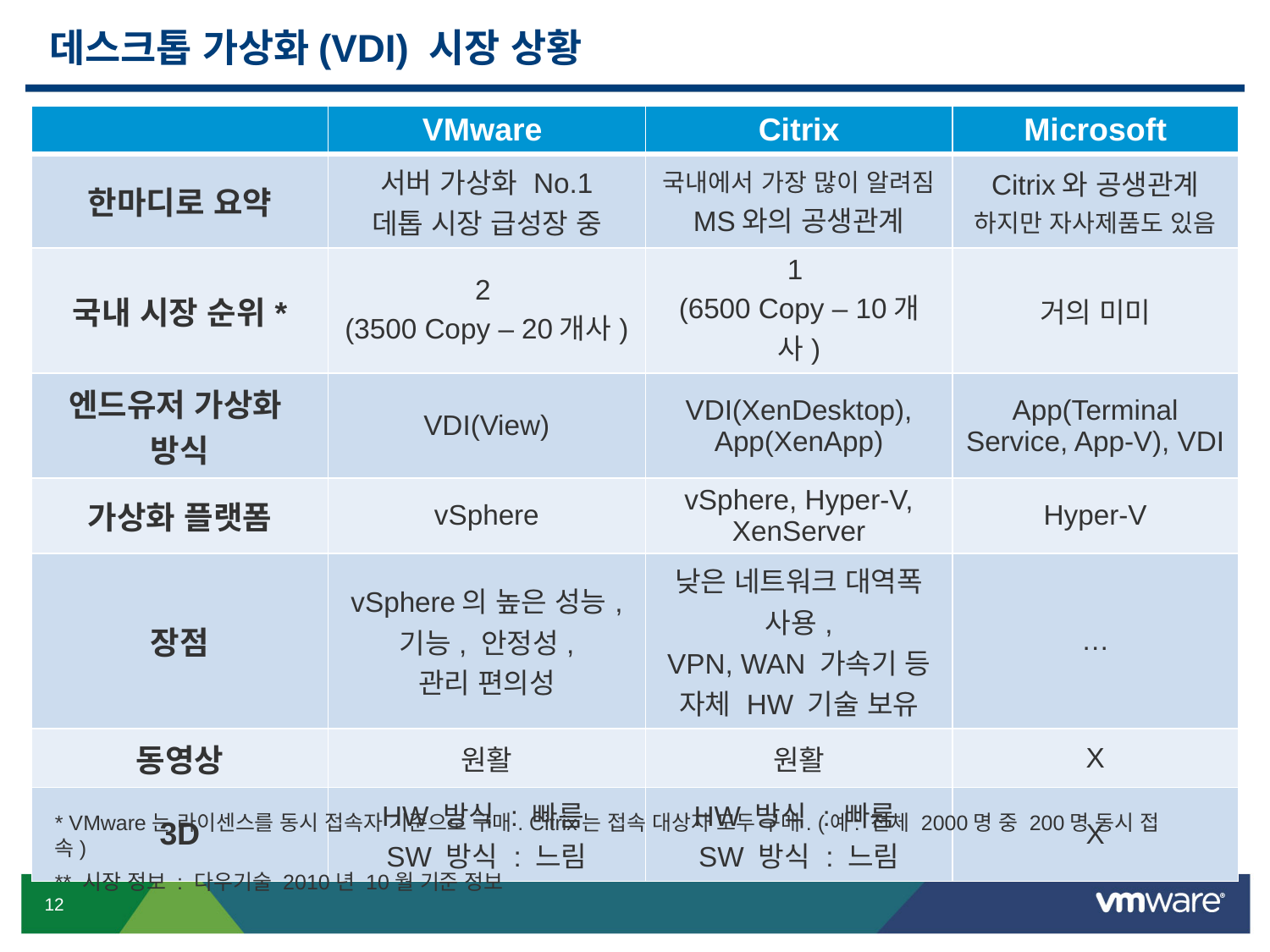

# 데스크톱 가상화(VDI) 시장 상황
|  | VMware | Citrix | Microsoft |
| --- | --- | --- | --- |
| 한마디로 요약 | 서버 가상화 No.1 데톱 시장 급성장 중 | 국내에서 가장 많이 알려짐 MS와의 공생관계 | Citrix와 공생관계 하지만 자사제품도 있음 |
| 국내 시장 순위\* | 2 (3500 Copy – 20개사) | 1 (6500 Copy – 10개사) | 거의 미미 |
| 엔드유저 가상화 방식 | VDI(View) | VDI(XenDesktop), App(XenApp) | App(Terminal Service, App-V), VDI |
| 가상화 플랫폼 | vSphere | vSphere, Hyper-V, XenServer | Hyper-V |
| 장점 | vSphere의 높은 성능, 기능, 안정성, 관리 편의성 | 낮은 네트워크 대역폭 사용, VPN, WAN 가속기 등 자체 HW 기술 보유 | … |
| 동영상 | 원활 | 원활 | X |
| 3D | HW 방식 : 빠름 SW 방식 : 느림 | HW 방식 : 빠름 SW 방식 : 느림 | X |
* VMware는 라이센스를 동시 접속자 기준으로 구매. Citrix는 접속 대상자 모두 구매. (예: 전체 2000명 중 200명 동시 접속)
** 시장 정보 : 다우기술 2010년 10월 기준 정보